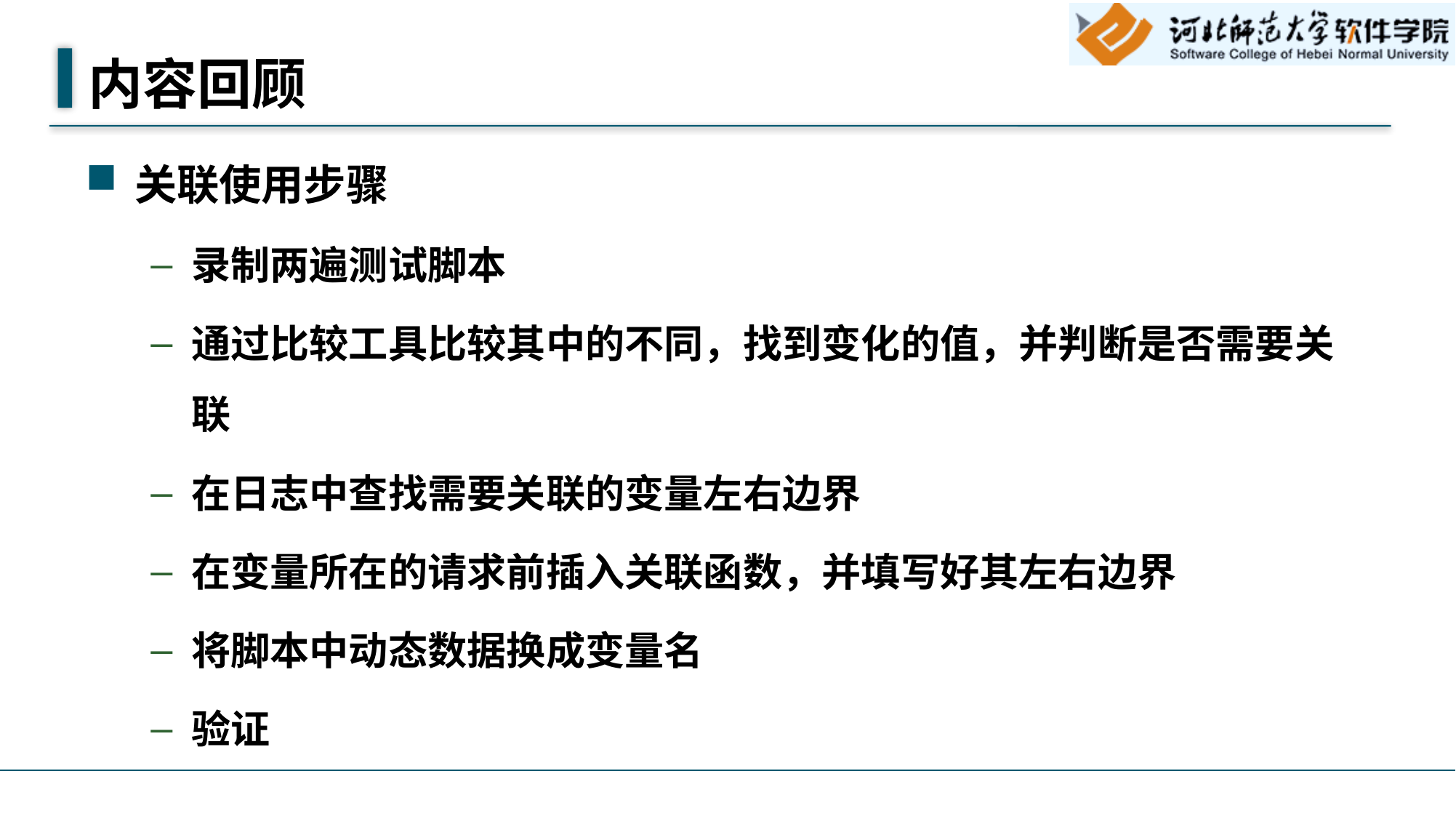

# 内容回顾
关联使用步骤
录制两遍测试脚本
通过比较工具比较其中的不同，找到变化的值，并判断是否需要关联
在日志中查找需要关联的变量左右边界
在变量所在的请求前插入关联函数，并填写好其左右边界
将脚本中动态数据换成变量名
验证